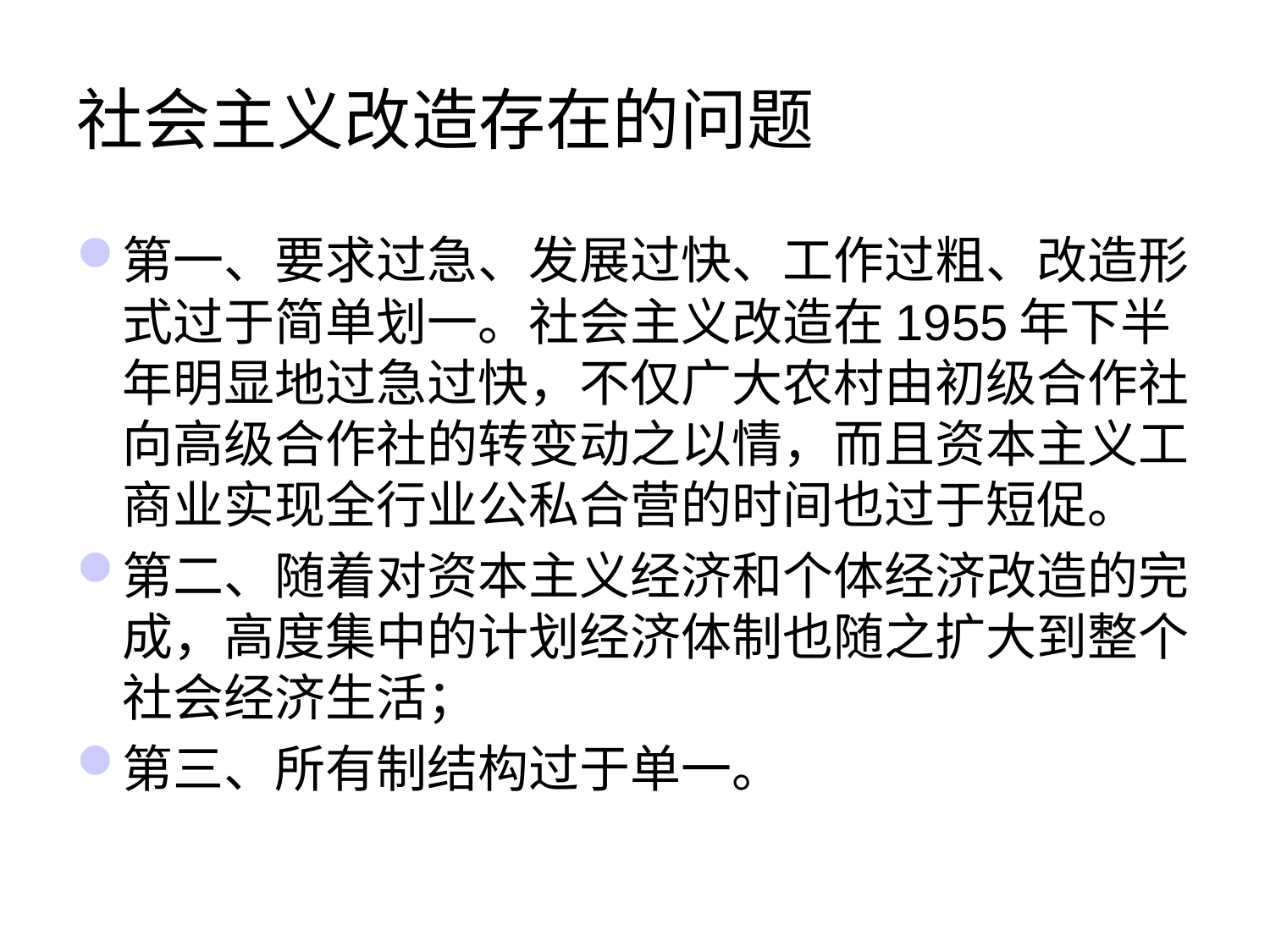

# 社会主义改造存在的问题
第一、要求过急、发展过快、工作过粗、改造形式过于简单划一。社会主义改造在1955年下半年明显地过急过快，不仅广大农村由初级合作社向高级合作社的转变动之以情，而且资本主义工商业实现全行业公私合营的时间也过于短促。
第二、随着对资本主义经济和个体经济改造的完成，高度集中的计划经济体制也随之扩大到整个社会经济生活；
第三、所有制结构过于单一。